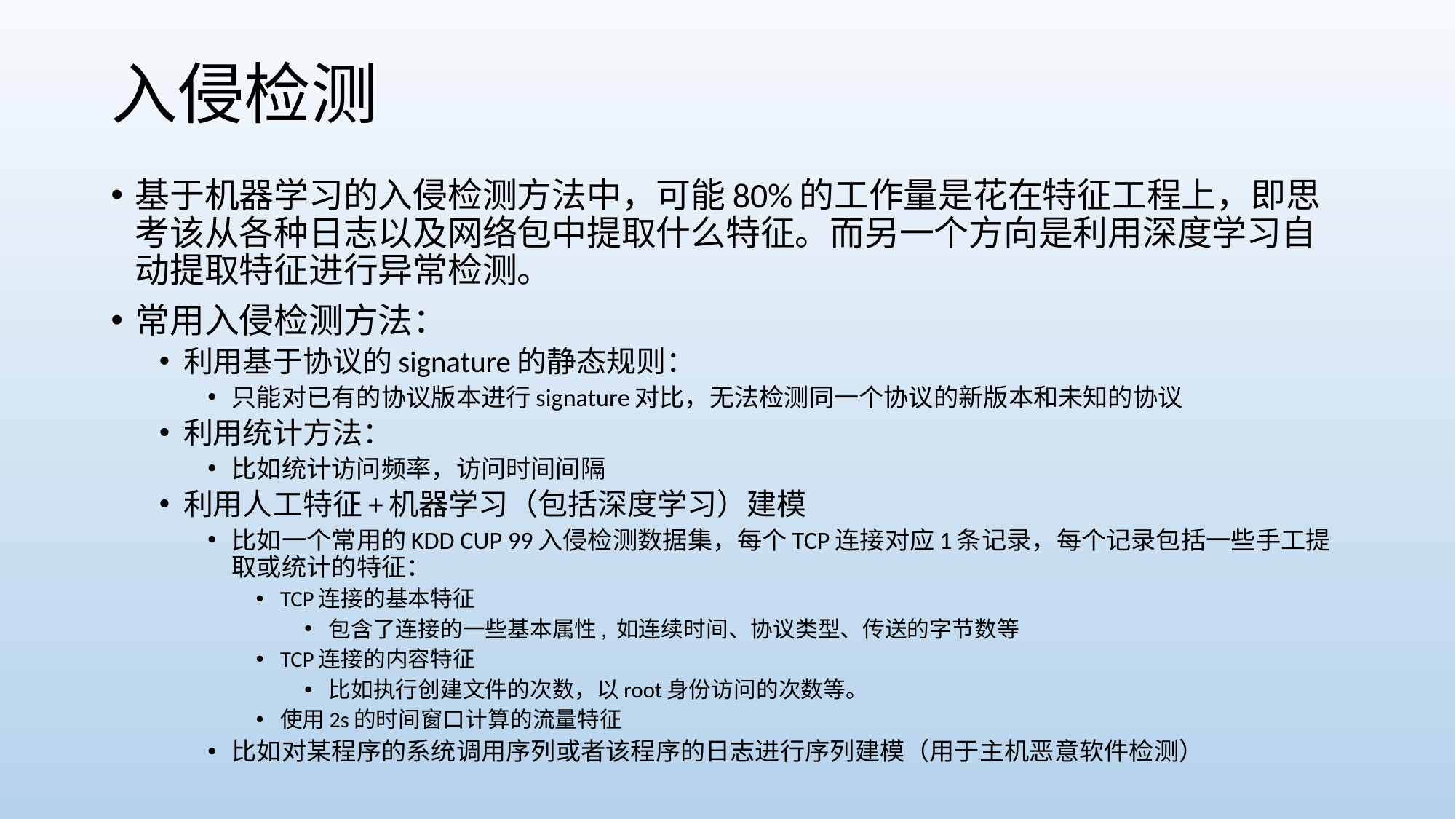

# 入侵检测
基于机器学习的入侵检测方法中，可能80%的工作量是花在特征工程上，即思考该从各种日志以及网络包中提取什么特征。而另一个方向是利用深度学习自动提取特征进行异常检测。
常用入侵检测方法：
利用基于协议的signature的静态规则：
只能对已有的协议版本进行signature对比，无法检测同一个协议的新版本和未知的协议
利用统计方法：
比如统计访问频率，访问时间间隔
利用人工特征+机器学习（包括深度学习）建模
比如一个常用的KDD CUP 99入侵检测数据集，每个TCP连接对应1条记录，每个记录包括一些手工提取或统计的特征：
TCP连接的基本特征
包含了连接的一些基本属性, 如连续时间、协议类型、传送的字节数等
TCP连接的内容特征
比如执行创建文件的次数，以root身份访问的次数等。
使用2s的时间窗口计算的流量特征
比如对某程序的系统调用序列或者该程序的日志进行序列建模（用于主机恶意软件检测）